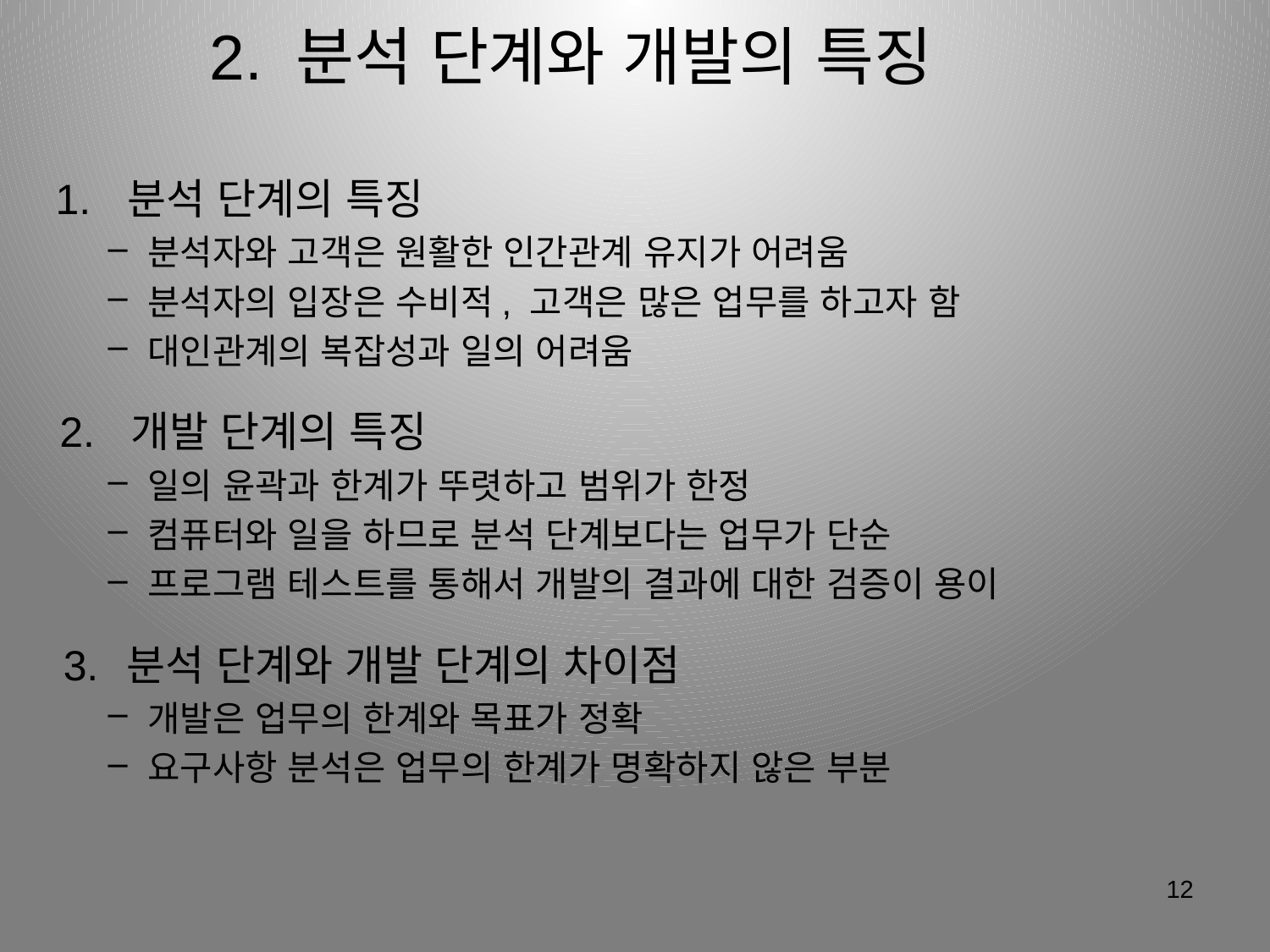

2. 분석 단계와 개발의 특징
분석 단계의 특징
분석자와 고객은 원활한 인간관계 유지가 어려움
분석자의 입장은 수비적, 고객은 많은 업무를 하고자 함
대인관계의 복잡성과 일의 어려움
개발 단계의 특징
일의 윤곽과 한계가 뚜렷하고 범위가 한정
컴퓨터와 일을 하므로 분석 단계보다는 업무가 단순
프로그램 테스트를 통해서 개발의 결과에 대한 검증이 용이
분석 단계와 개발 단계의 차이점
개발은 업무의 한계와 목표가 정확
요구사항 분석은 업무의 한계가 명확하지 않은 부분

12